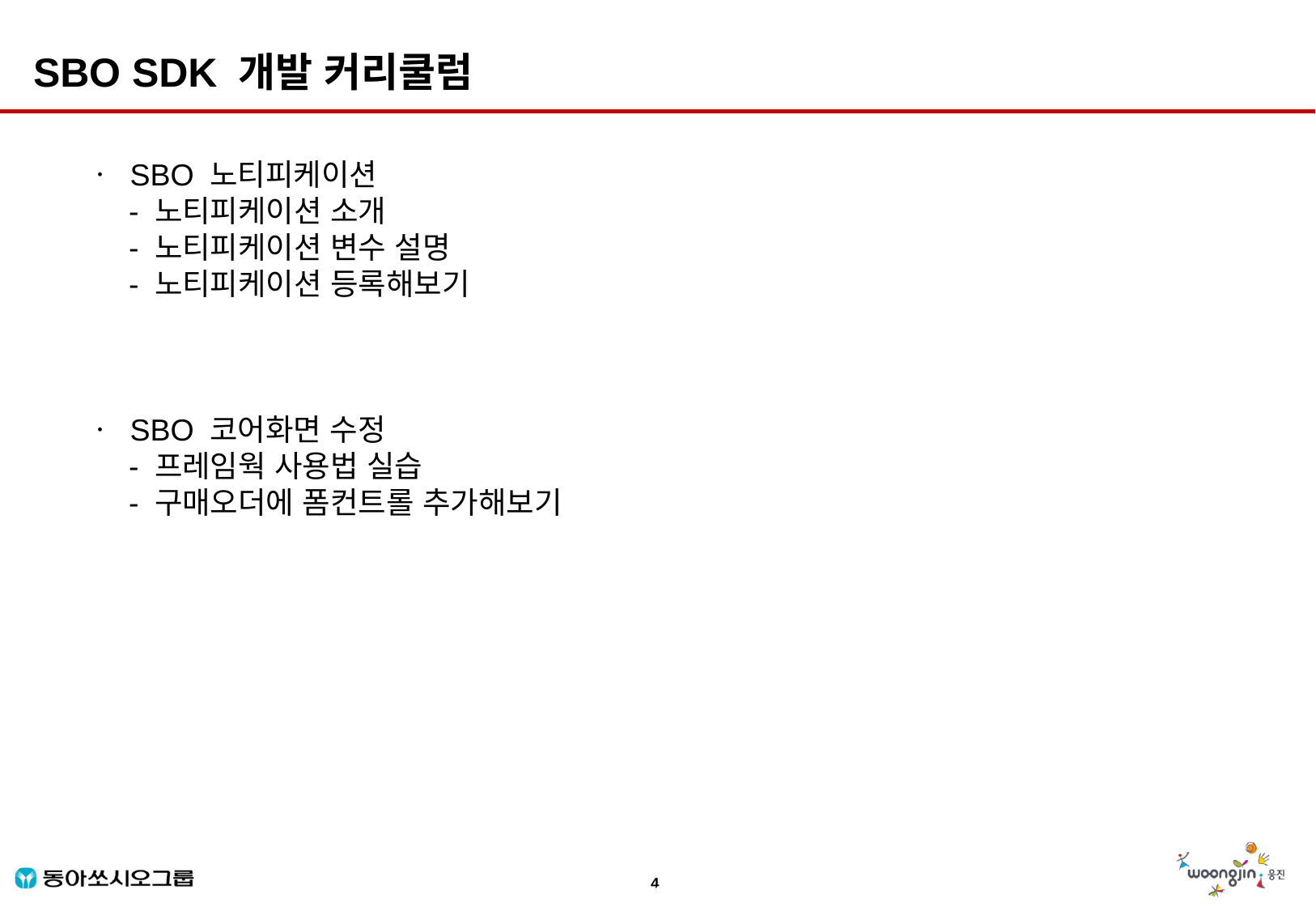

SBO SDK 개발 커리쿨럼
ㆍ SBO 노티피케이션
     - 노티피케이션 소개
     - 노티피케이션 변수 설명
     - 노티피케이션 등록해보기

ㆍ SBO 코어화면 수정
     - 프레임웍 사용법 실습
     - 구매오더에 폼컨트롤 추가해보기